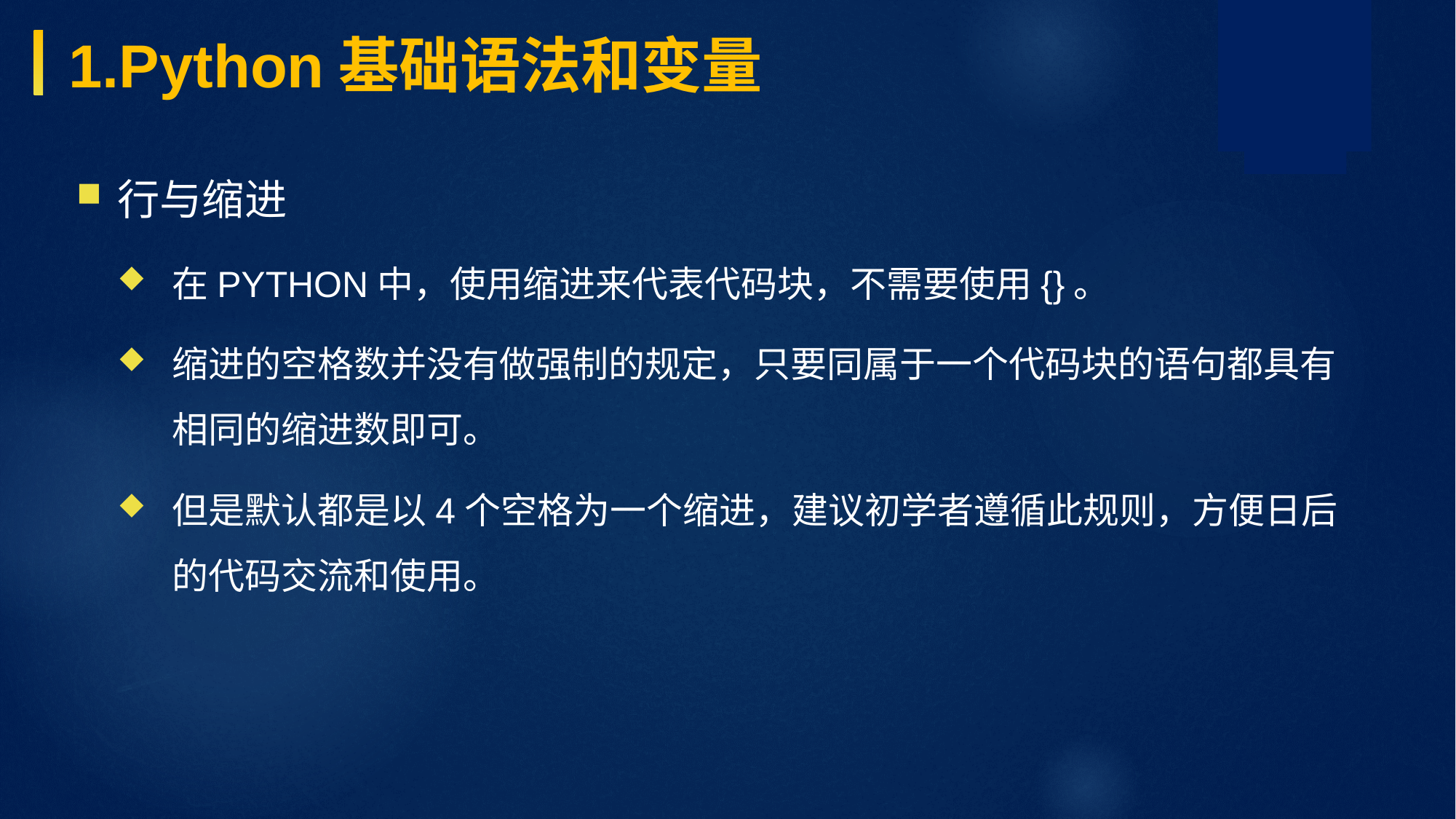

1.Python基础语法和变量
行与缩进
在Python中，使用缩进来代表代码块，不需要使用{}。
缩进的空格数并没有做强制的规定，只要同属于一个代码块的语句都具有相同的缩进数即可。
但是默认都是以4个空格为一个缩进，建议初学者遵循此规则，方便日后的代码交流和使用。